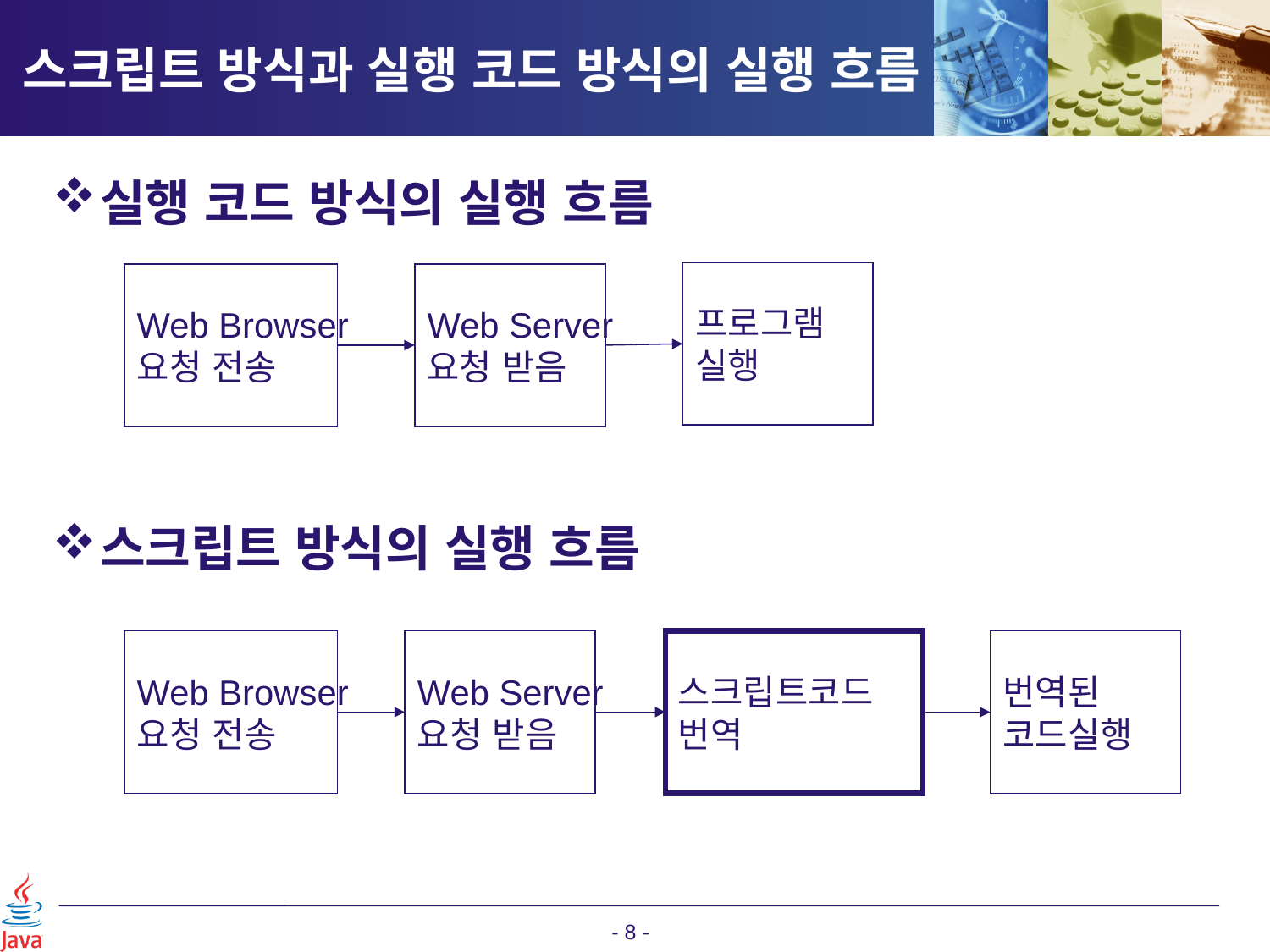

# 스크립트 방식과 실행 코드 방식의 실행 흐름
실행 코드 방식의 실행 흐름

스크립트 방식의 실행 흐름
프로그램
실행
Web Browser
요청 전송
Web Server
요청 받음
Web Browser
요청 전송
Web Server
요청 받음
스크립트코드
번역
번역된
코드실행